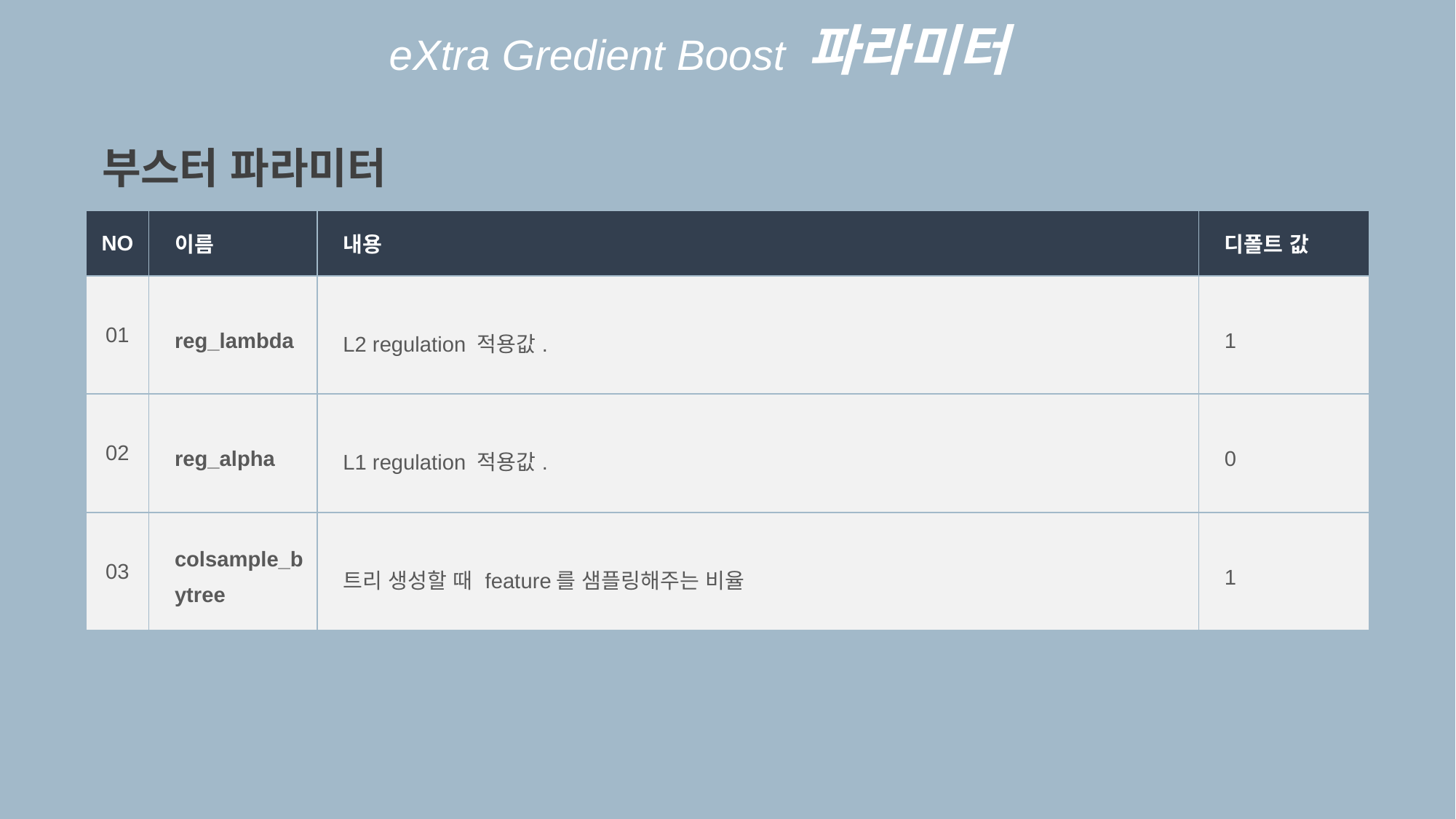

eXtra Gredient Boost 파라미터
 부스터 파라미터
| NO | 이름 | 내용 | 디폴트 값 |
| --- | --- | --- | --- |
| 01 | reg\_lambda | L2 regulation 적용값. | 1 |
| 02 | reg\_alpha | L1 regulation 적용값. | 0 |
| 03 | colsample\_bytree | 트리 생성할 때 feature를 샘플링해주는 비율 | 1 |